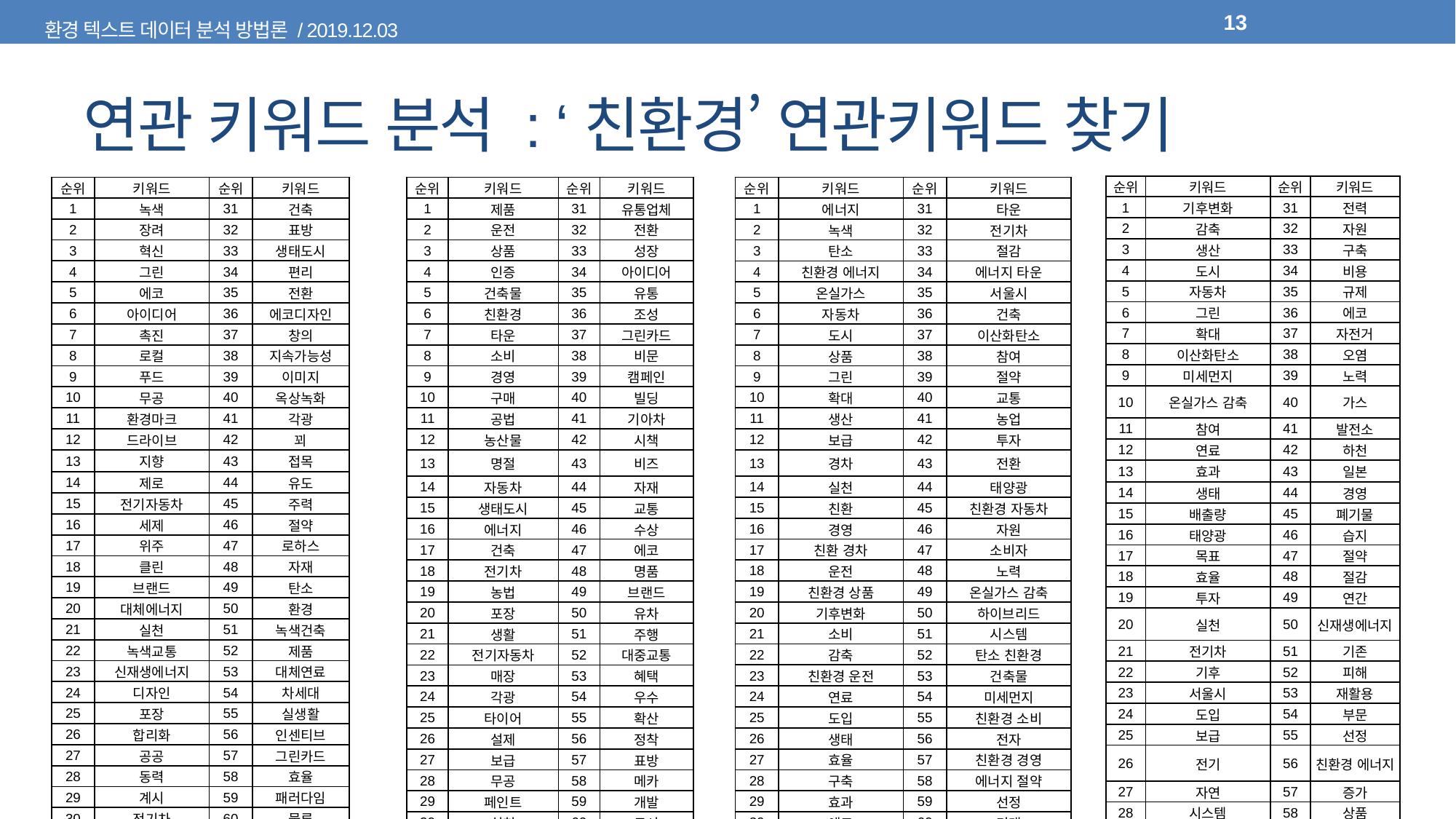

13
# 연관 키워드 분석 : ‘친환경’ 연관키워드 찾기
| 순위 | 키워드 | 순위 | 키워드 |
| --- | --- | --- | --- |
| 1 | 기후변화 | 31 | 전력 |
| 2 | 감축 | 32 | 자원 |
| 3 | 생산 | 33 | 구축 |
| 4 | 도시 | 34 | 비용 |
| 5 | 자동차 | 35 | 규제 |
| 6 | 그린 | 36 | 에코 |
| 7 | 확대 | 37 | 자전거 |
| 8 | 이산화탄소 | 38 | 오염 |
| 9 | 미세먼지 | 39 | 노력 |
| 10 | 온실가스 감축 | 40 | 가스 |
| 11 | 참여 | 41 | 발전소 |
| 12 | 연료 | 42 | 하천 |
| 13 | 효과 | 43 | 일본 |
| 14 | 생태 | 44 | 경영 |
| 15 | 배출량 | 45 | 폐기물 |
| 16 | 태양광 | 46 | 습지 |
| 17 | 목표 | 47 | 절약 |
| 18 | 효율 | 48 | 절감 |
| 19 | 투자 | 49 | 연간 |
| 20 | 실천 | 50 | 신재생에너지 |
| 21 | 전기차 | 51 | 기존 |
| 22 | 기후 | 52 | 피해 |
| 23 | 서울시 | 53 | 재활용 |
| 24 | 도입 | 54 | 부문 |
| 25 | 보급 | 55 | 선정 |
| 26 | 전기 | 56 | 친환경 에너지 |
| 27 | 자연 | 57 | 증가 |
| 28 | 시스템 | 58 | 상품 |
| 29 | 소비 | 59 | 하이브리드 |
| 30 | 중국 | 60 | 교통 |
| 순위 | 키워드 | 순위 | 키워드 |
| --- | --- | --- | --- |
| 1 | 녹색 | 31 | 건축 |
| 2 | 장려 | 32 | 표방 |
| 3 | 혁신 | 33 | 생태도시 |
| 4 | 그린 | 34 | 편리 |
| 5 | 에코 | 35 | 전환 |
| 6 | 아이디어 | 36 | 에코디자인 |
| 7 | 촉진 | 37 | 창의 |
| 8 | 로컬 | 38 | 지속가능성 |
| 9 | 푸드 | 39 | 이미지 |
| 10 | 무공 | 40 | 옥상녹화 |
| 11 | 환경마크 | 41 | 각광 |
| 12 | 드라이브 | 42 | 꾀 |
| 13 | 지향 | 43 | 접목 |
| 14 | 제로 | 44 | 유도 |
| 15 | 전기자동차 | 45 | 주력 |
| 16 | 세제 | 46 | 절약 |
| 17 | 위주 | 47 | 로하스 |
| 18 | 클린 | 48 | 자재 |
| 19 | 브랜드 | 49 | 탄소 |
| 20 | 대체에너지 | 50 | 환경 |
| 21 | 실천 | 51 | 녹색건축 |
| 22 | 녹색교통 | 52 | 제품 |
| 23 | 신재생에너지 | 53 | 대체연료 |
| 24 | 디자인 | 54 | 차세대 |
| 25 | 포장 | 55 | 실생활 |
| 26 | 합리화 | 56 | 인센티브 |
| 27 | 공공 | 57 | 그린카드 |
| 28 | 동력 | 58 | 효율 |
| 29 | 계시 | 59 | 패러다임 |
| 30 | 전기차 | 60 | 물류 |
| 순위 | 키워드 | 순위 | 키워드 |
| --- | --- | --- | --- |
| 1 | 제품 | 31 | 유통업체 |
| 2 | 운전 | 32 | 전환 |
| 3 | 상품 | 33 | 성장 |
| 4 | 인증 | 34 | 아이디어 |
| 5 | 건축물 | 35 | 유통 |
| 6 | 친환경 | 36 | 조성 |
| 7 | 타운 | 37 | 그린카드 |
| 8 | 소비 | 38 | 비문 |
| 9 | 경영 | 39 | 캠페인 |
| 10 | 구매 | 40 | 빌딩 |
| 11 | 공법 | 41 | 기아차 |
| 12 | 농산물 | 42 | 시책 |
| 13 | 명절 | 43 | 비즈 |
| 14 | 자동차 | 44 | 자재 |
| 15 | 생태도시 | 45 | 교통 |
| 16 | 에너지 | 46 | 수상 |
| 17 | 건축 | 47 | 에코 |
| 18 | 전기차 | 48 | 명품 |
| 19 | 농법 | 49 | 브랜드 |
| 20 | 포장 | 50 | 유차 |
| 21 | 생활 | 51 | 주행 |
| 22 | 전기자동차 | 52 | 대중교통 |
| 23 | 매장 | 53 | 혜택 |
| 24 | 각광 | 54 | 우수 |
| 25 | 타이어 | 55 | 확산 |
| 26 | 설제 | 56 | 정착 |
| 27 | 보급 | 57 | 표방 |
| 28 | 무공 | 58 | 메카 |
| 29 | 페인트 | 59 | 개발 |
| 30 | 실천 | 60 | 도시 |
| 순위 | 키워드 | 순위 | 키워드 |
| --- | --- | --- | --- |
| 1 | 에너지 | 31 | 타운 |
| 2 | 녹색 | 32 | 전기차 |
| 3 | 탄소 | 33 | 절감 |
| 4 | 친환경 에너지 | 34 | 에너지 타운 |
| 5 | 온실가스 | 35 | 서울시 |
| 6 | 자동차 | 36 | 건축 |
| 7 | 도시 | 37 | 이산화탄소 |
| 8 | 상품 | 38 | 참여 |
| 9 | 그린 | 39 | 절약 |
| 10 | 확대 | 40 | 교통 |
| 11 | 생산 | 41 | 농업 |
| 12 | 보급 | 42 | 투자 |
| 13 | 경차 | 43 | 전환 |
| 14 | 실천 | 44 | 태양광 |
| 15 | 친환 | 45 | 친환경 자동차 |
| 16 | 경영 | 46 | 자원 |
| 17 | 친환 경차 | 47 | 소비자 |
| 18 | 운전 | 48 | 노력 |
| 19 | 친환경 상품 | 49 | 온실가스 감축 |
| 20 | 기후변화 | 50 | 하이브리드 |
| 21 | 소비 | 51 | 시스템 |
| 22 | 감축 | 52 | 탄소 친환경 |
| 23 | 친환경 운전 | 53 | 건축물 |
| 24 | 연료 | 54 | 미세먼지 |
| 25 | 도입 | 55 | 친환경 소비 |
| 26 | 생태 | 56 | 전자 |
| 27 | 효율 | 57 | 친환경 경영 |
| 28 | 구축 | 58 | 에너지 절약 |
| 29 | 효과 | 59 | 선정 |
| 30 | 에코 | 60 | 미래 |